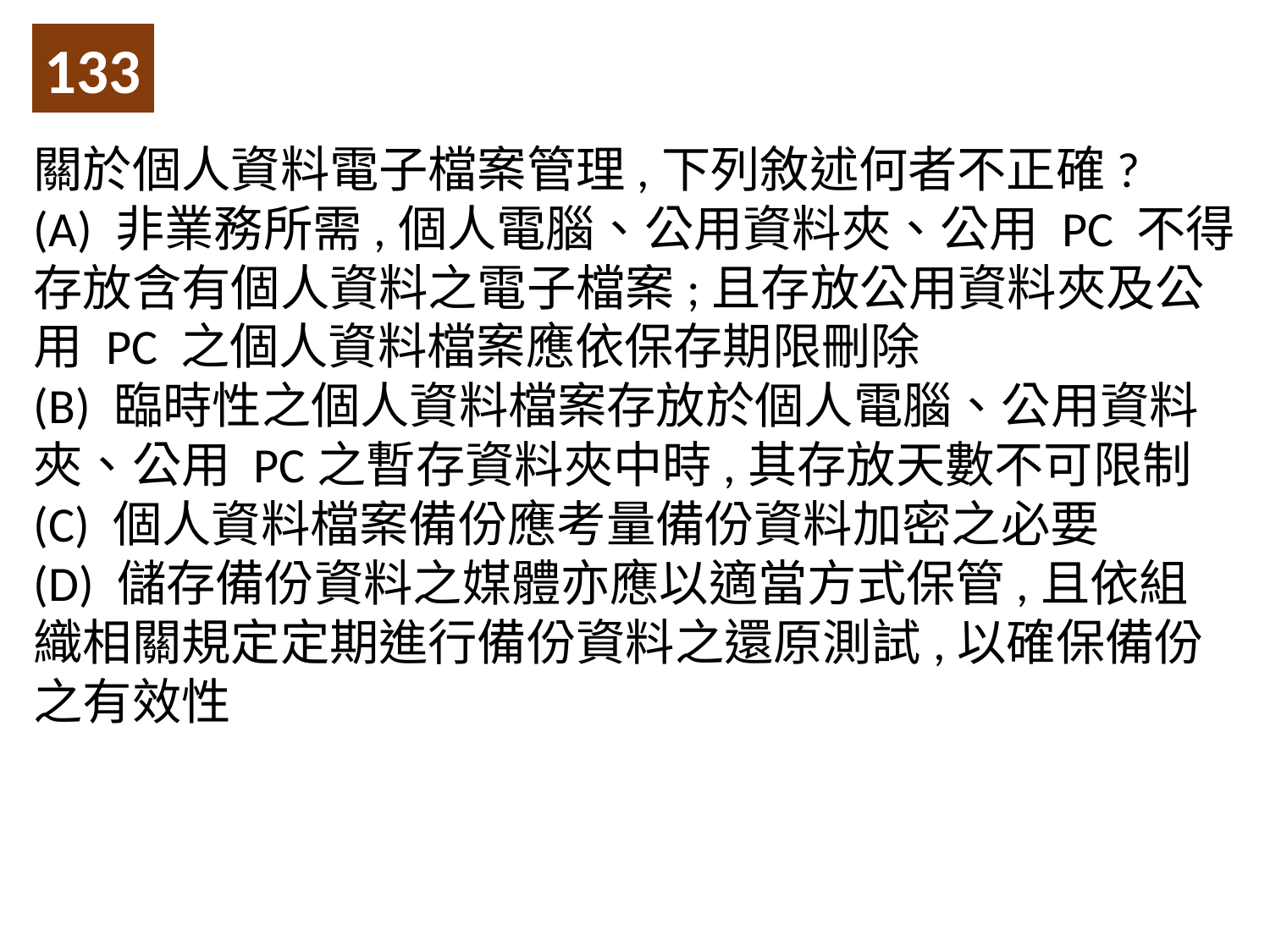

133
關於個人資料電子檔案管理,下列敘述何者不正確?
(A) 非業務所需,個人電腦、公用資料夾、公用 PC 不得存放含有個人資料之電子檔案;且存放公用資料夾及公用 PC 之個人資料檔案應依保存期限刪除
(B) 臨時性之個人資料檔案存放於個人電腦、公用資料夾、公用 PC之暫存資料夾中時,其存放天數不可限制
(C) 個人資料檔案備份應考量備份資料加密之必要
(D) 儲存備份資料之媒體亦應以適當方式保管,且依組織相關規定定期進行備份資料之還原測試,以確保備份之有效性